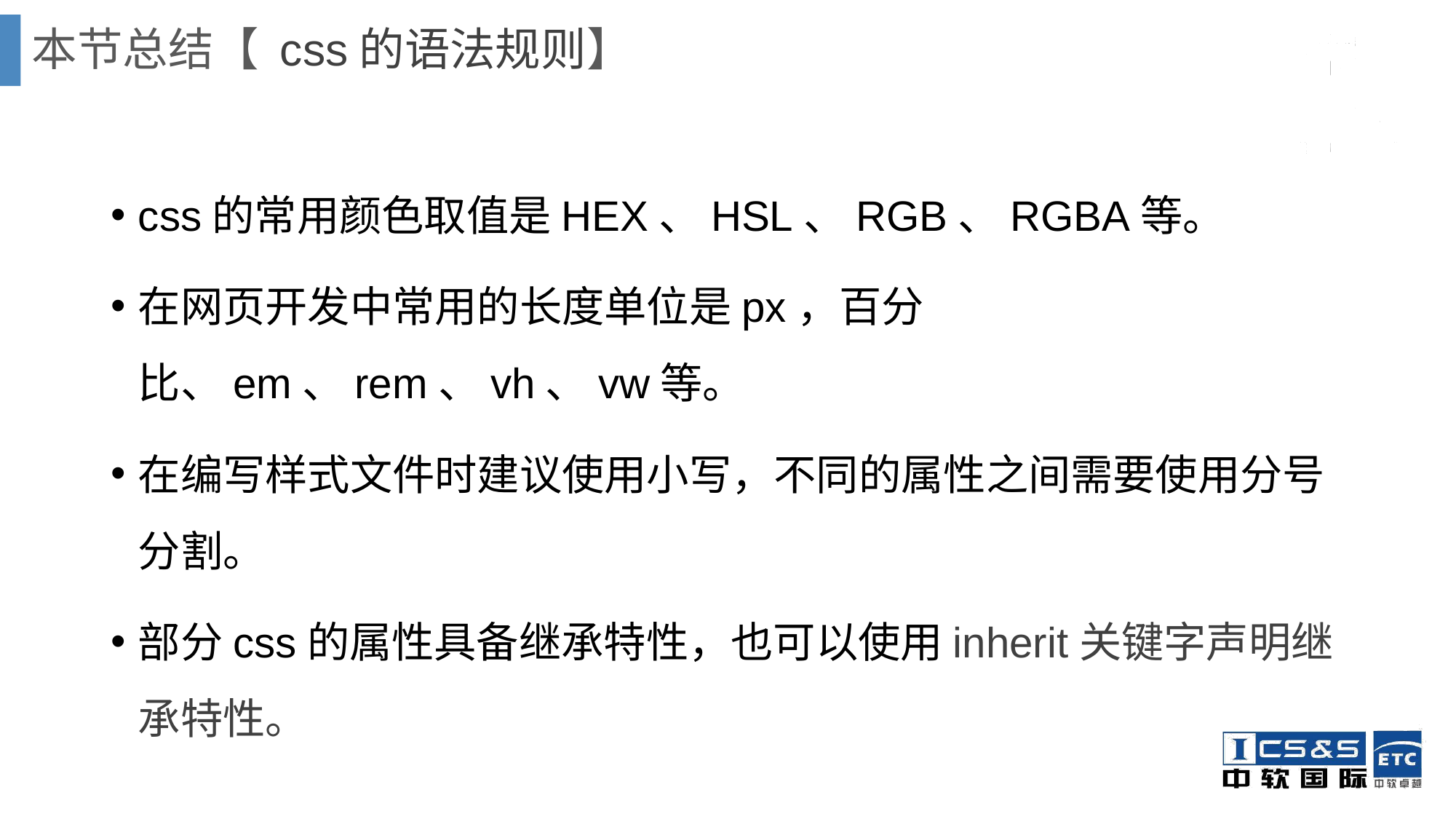

# 本节总结【 css的语法规则】
css的常用颜色取值是HEX、HSL、RGB、RGBA等。
在网页开发中常用的长度单位是px，百分比、em、rem、vh、vw等。
在编写样式文件时建议使用小写，不同的属性之间需要使用分号分割。
部分css的属性具备继承特性，也可以使用inherit关键字声明继承特性。